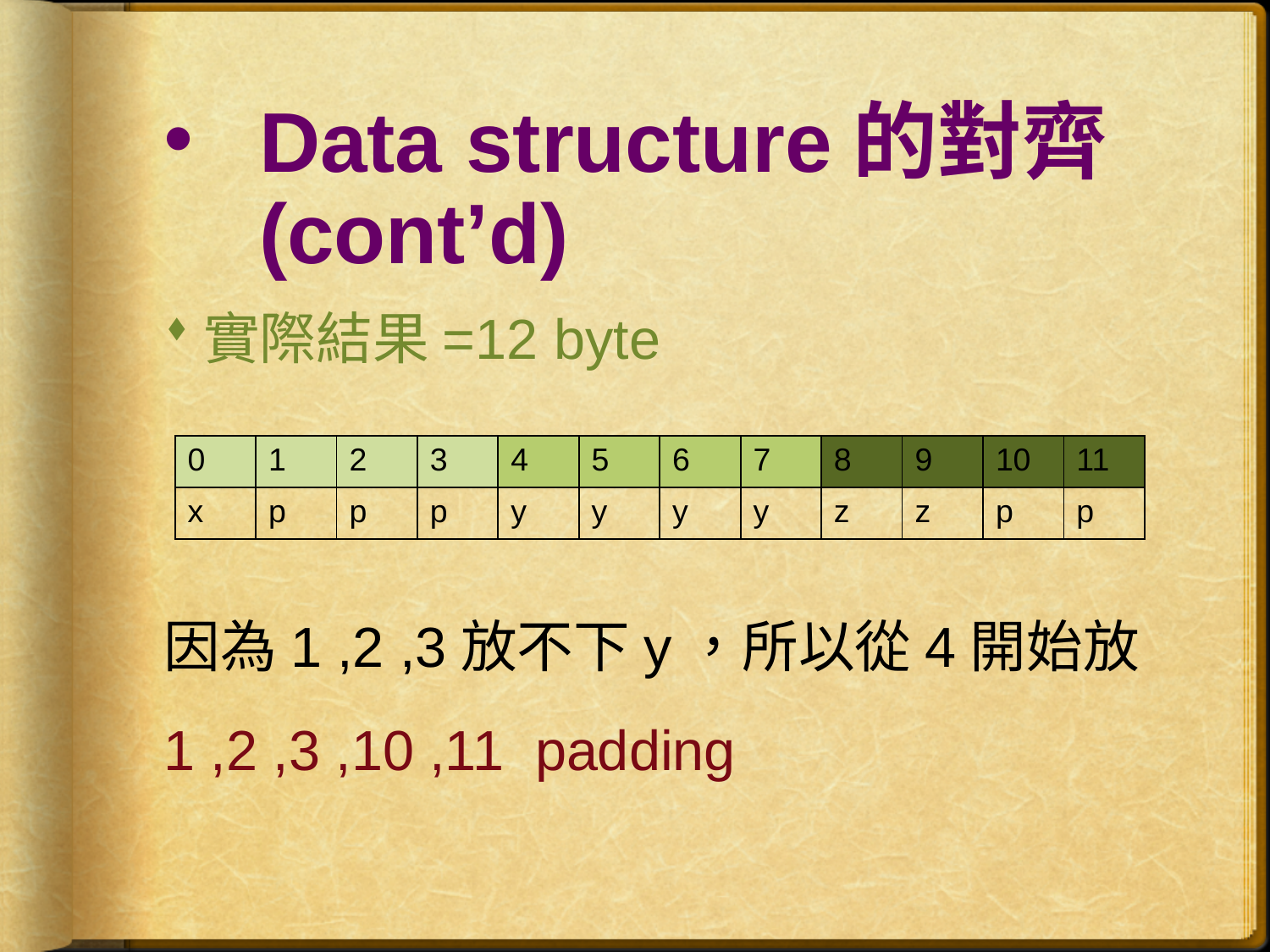

# Data structure的對齊(cont’d)
實際結果=12 byte

因為1 ,2 ,3放不下y，所以從4開始放
1 ,2 ,3 ,10 ,11  padding

| 0 | 1 | 2 | 3 | 4 | 5 | 6 | 7 | 8 | 9 | 10 | 11 |
| --- | --- | --- | --- | --- | --- | --- | --- | --- | --- | --- | --- |
| x | p | p | p | y | y | y | y | z | z | p | p |